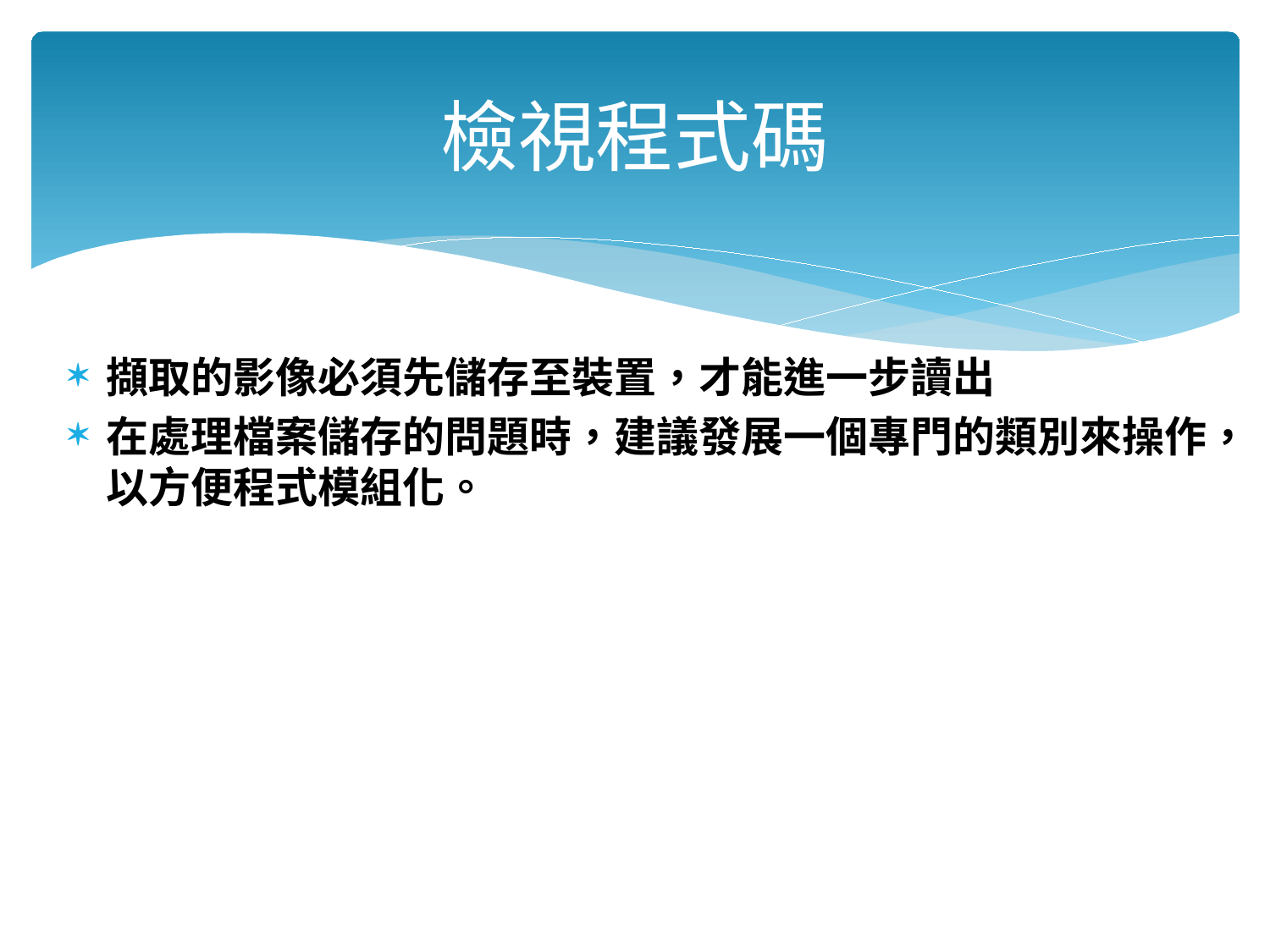

# 檢視程式碼
擷取的影像必須先儲存至裝置，才能進一步讀出
在處理檔案儲存的問題時，建議發展一個專門的類別來操作，以方便程式模組化。